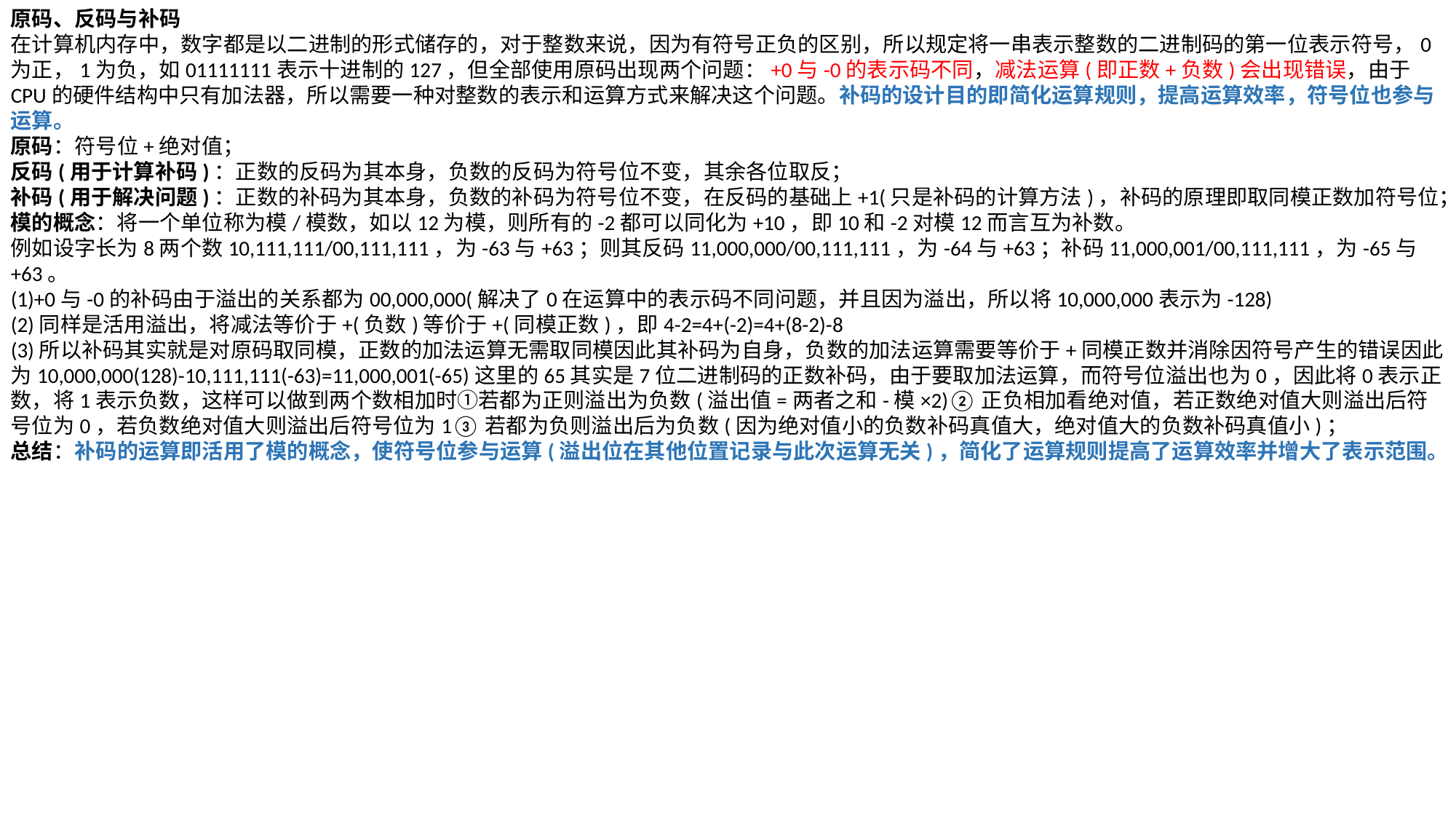

原码、反码与补码
在计算机内存中，数字都是以二进制的形式储存的，对于整数来说，因为有符号正负的区别，所以规定将一串表示整数的二进制码的第一位表示符号，0为正，1为负，如01111111表示十进制的127，但全部使用原码出现两个问题：+0与-0的表示码不同，减法运算(即正数+负数)会出现错误，由于CPU的硬件结构中只有加法器，所以需要一种对整数的表示和运算方式来解决这个问题。补码的设计目的即简化运算规则，提高运算效率，符号位也参与运算。
原码：符号位+绝对值；
反码(用于计算补码)：正数的反码为其本身，负数的反码为符号位不变，其余各位取反；
补码(用于解决问题)：正数的补码为其本身，负数的补码为符号位不变，在反码的基础上+1(只是补码的计算方法)，补码的原理即取同模正数加符号位；
模的概念：将一个单位称为模/模数，如以12为模，则所有的-2都可以同化为+10，即10和-2对模12而言互为补数。
例如设字长为8两个数10,111,111/00,111,111，为-63与+63；则其反码11,000,000/00,111,111，为-64与+63；补码11,000,001/00,111,111，为-65与+63。
(1)+0与-0的补码由于溢出的关系都为00,000,000(解决了0在运算中的表示码不同问题，并且因为溢出，所以将10,000,000表示为-128)
(2)同样是活用溢出，将减法等价于+(负数)等价于+(同模正数)，即4-2=4+(-2)=4+(8-2)-8
(3)所以补码其实就是对原码取同模，正数的加法运算无需取同模因此其补码为自身，负数的加法运算需要等价于+同模正数并消除因符号产生的错误因此为10,000,000(128)-10,111,111(-63)=11,000,001(-65)这里的65其实是7位二进制码的正数补码，由于要取加法运算，而符号位溢出也为0，因此将0表示正数，将1表示负数，这样可以做到两个数相加时①若都为正则溢出为负数(溢出值=两者之和-模×2)②正负相加看绝对值，若正数绝对值大则溢出后符号位为0，若负数绝对值大则溢出后符号位为1③若都为负则溢出后为负数(因为绝对值小的负数补码真值大，绝对值大的负数补码真值小)；
总结：补码的运算即活用了模的概念，使符号位参与运算(溢出位在其他位置记录与此次运算无关)，简化了运算规则提高了运算效率并增大了表示范围。